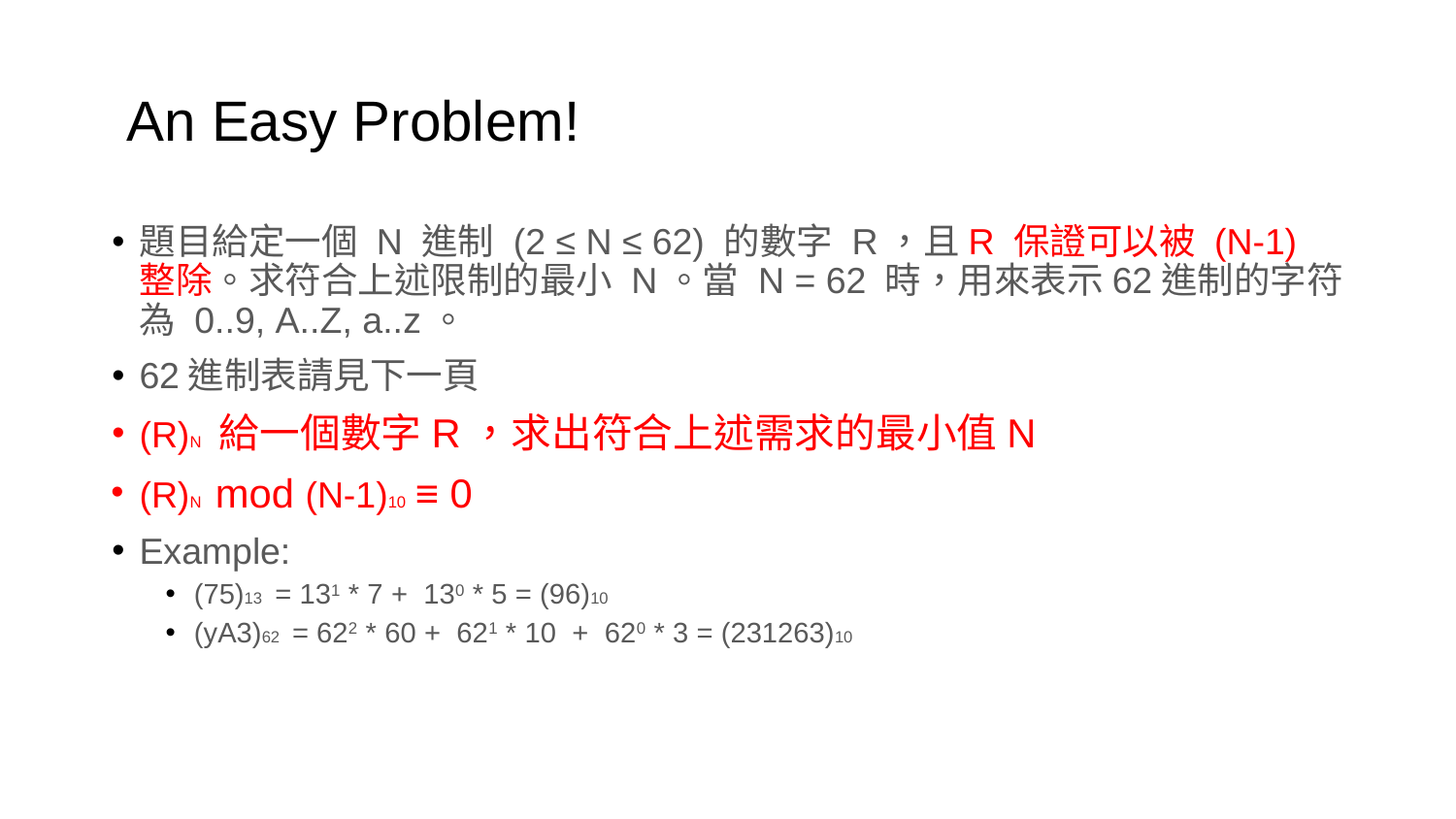

# An Easy Problem!
題目給定一個 N 進制 (2 ≤ N ≤ 62) 的數字 R，且R 保證可以被 (N-1) 整除。求符合上述限制的最小 N。當 N = 62 時，用來表示62進制的字符為 0..9, A..Z, a..z。
62進制表請見下一頁
(R)N   給一個數字R，求出符合上述需求的最小值N
(R)N   mod (N-1)10  ≡ 0
Example:
(75)13  = 131 * 7 +  130 * 5 = (96)10
(yA3)62  = 622 * 60 +  621 * 10  +  620 * 3 = (231263)10